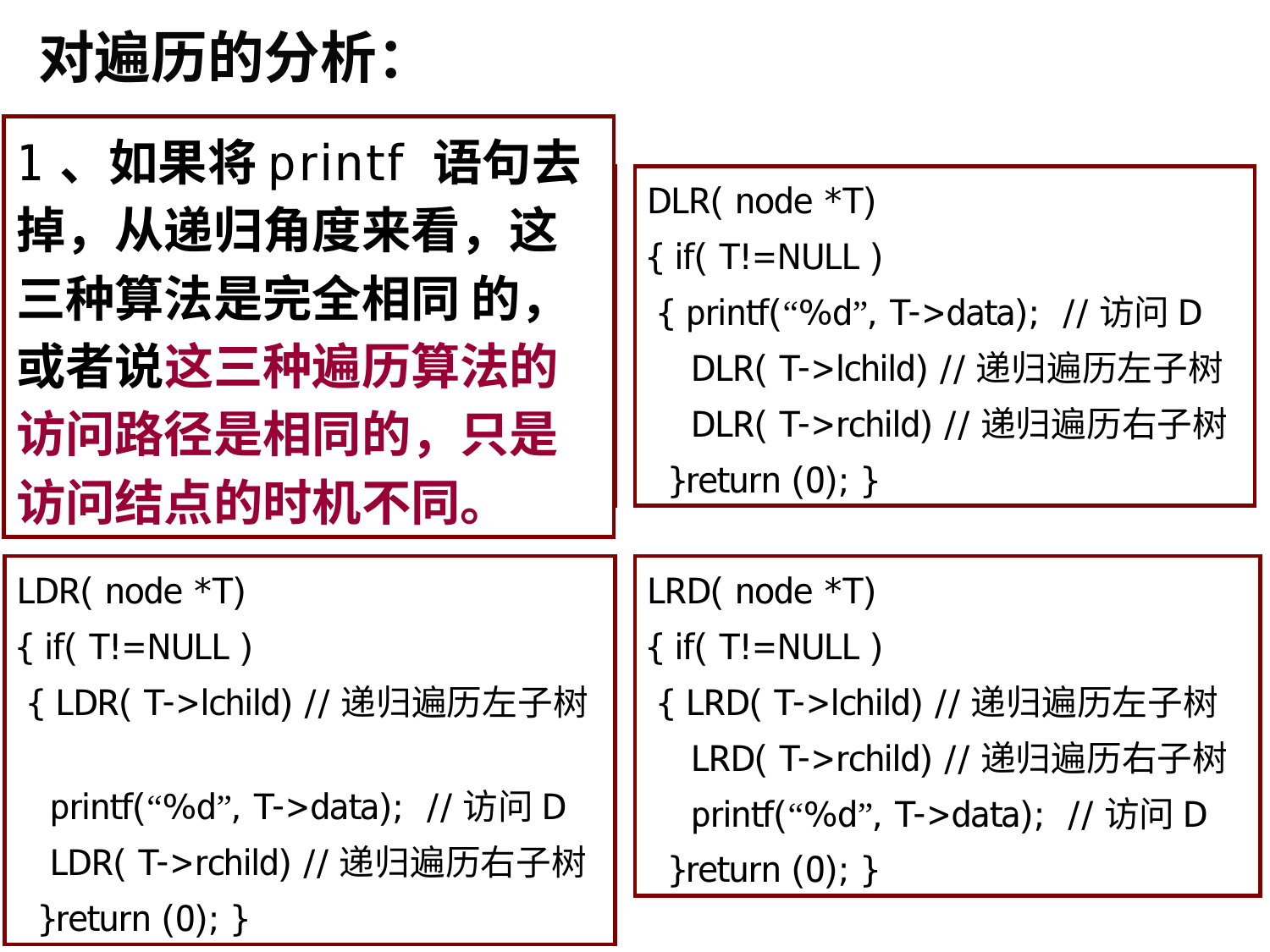

对遍历的分析：
1、如果将printf 语句去掉，从递归角度来看，这三种算法是完全相同 的，或者说这三种遍历算法的访问路径是相同的，只是访问结点的时机不同。
结点类型自定义
typedef struct node{
int data;
struct node *lchild,*rchild;
}node;
node *T;
DLR( node *T)
{ if( T!=NULL )
 { printf(“%d”, T->data);  //访问D
    DLR( T->lchild) //递归遍历左子树
    DLR( T->rchild) //递归遍历右子树
  }return (0); }
LDR( node *T)
{ if( T!=NULL )
 { LDR( T->lchild) //递归遍历左子树
   printf(“%d”, T->data);  //访问D
   LDR( T->rchild) //递归遍历右子树
  }return (0); }
LRD( node *T)
{ if( T!=NULL )
 { LRD( T->lchild) //递归遍历左子树
    LRD( T->rchild) //递归遍历右子树
    printf(“%d”, T->data);  //访问D
  }return (0); }